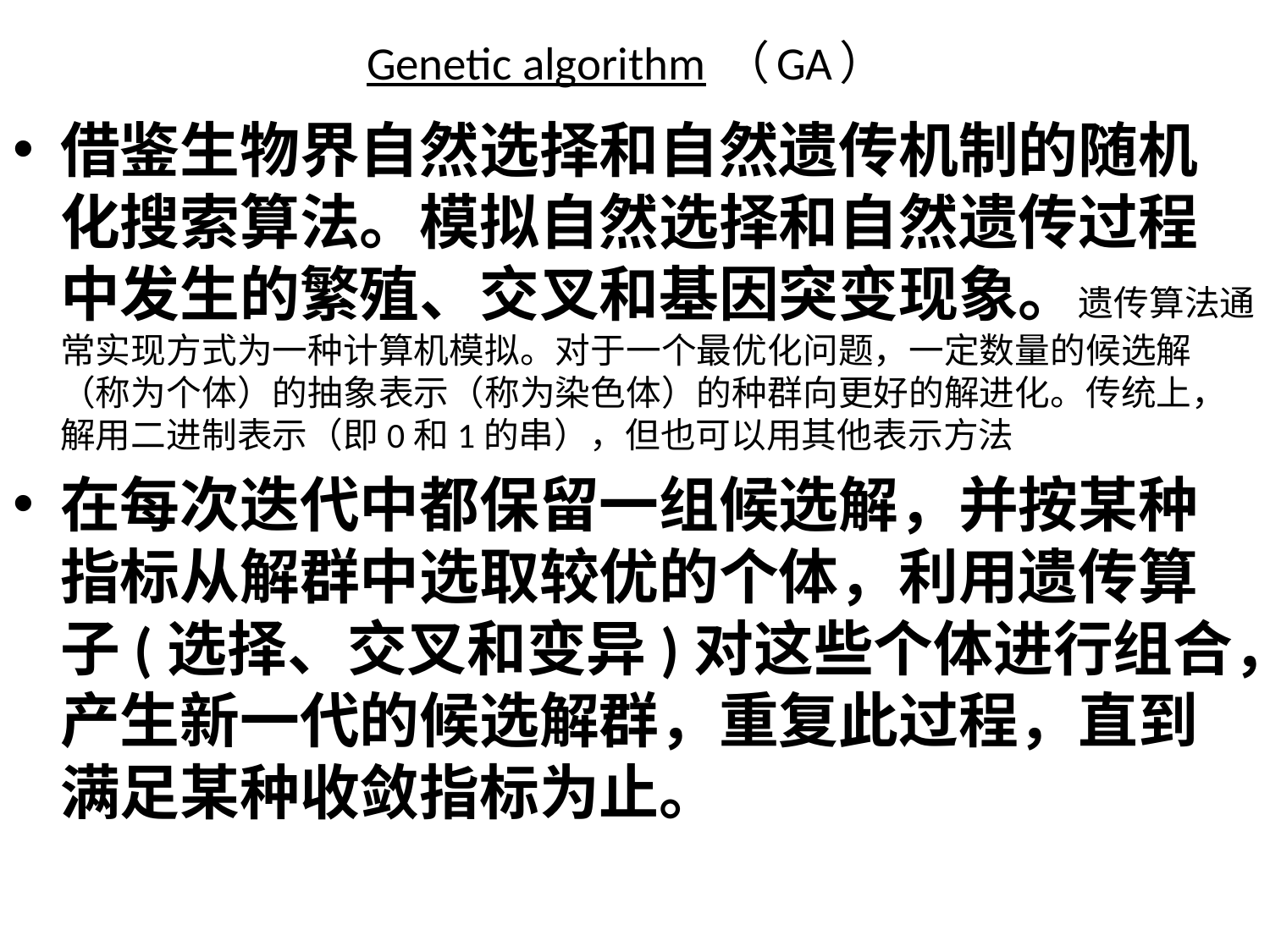

# Genetic algorithm （GA）
借鉴生物界自然选择和自然遗传机制的随机化搜索算法。模拟自然选择和自然遗传过程中发生的繁殖、交叉和基因突变现象。遗传算法通常实现方式为一种计算机模拟。对于一个最优化问题，一定数量的候选解（称为个体）的抽象表示（称为染色体）的种群向更好的解进化。传统上，解用二进制表示（即0和1的串），但也可以用其他表示方法
在每次迭代中都保留一组候选解，并按某种指标从解群中选取较优的个体，利用遗传算子(选择、交叉和变异)对这些个体进行组合，产生新一代的候选解群，重复此过程，直到满足某种收敛指标为止。